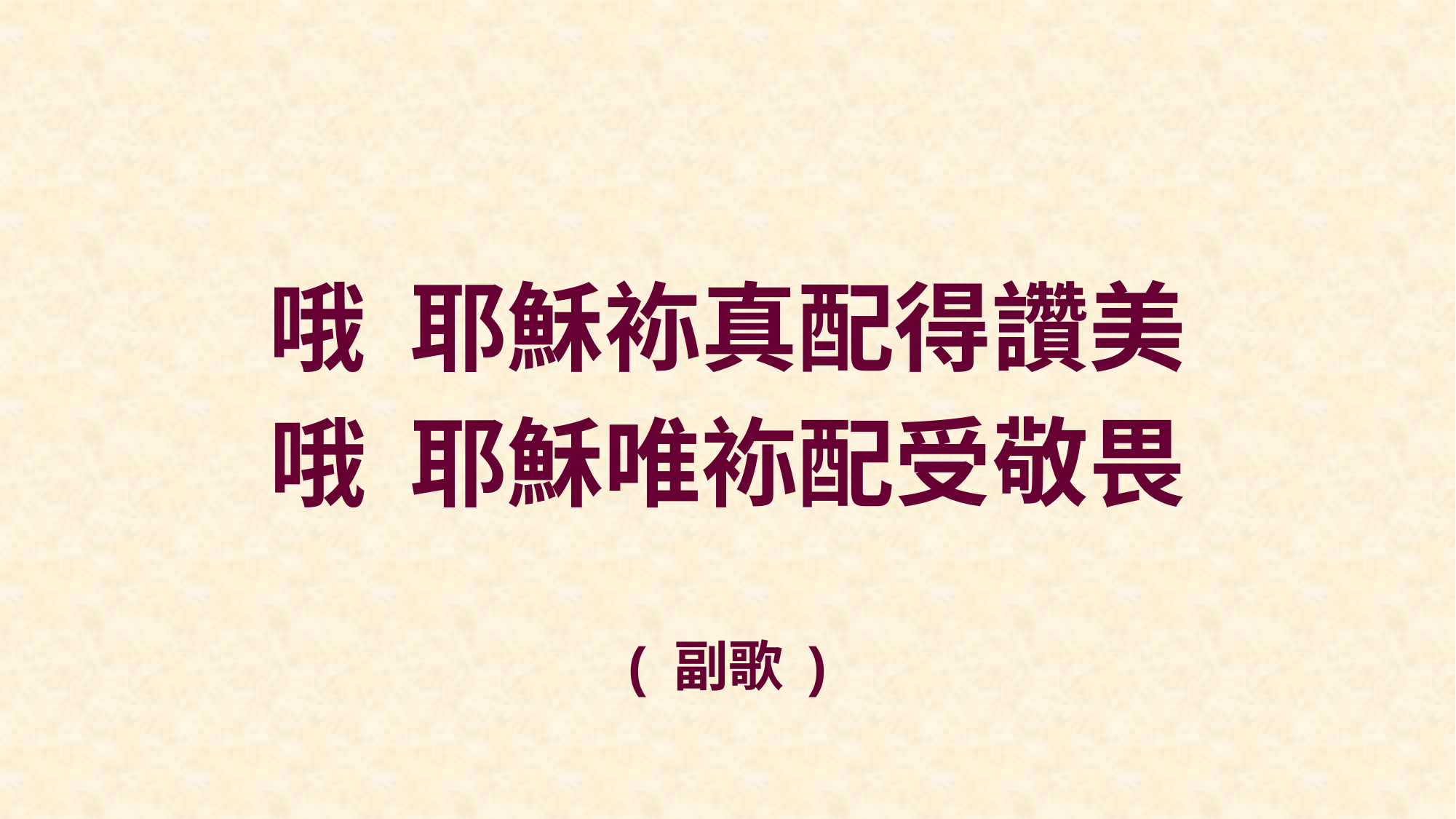

哦  耶穌袮真配得讚美
哦  耶穌唯袮配受敬畏
( 副歌 )